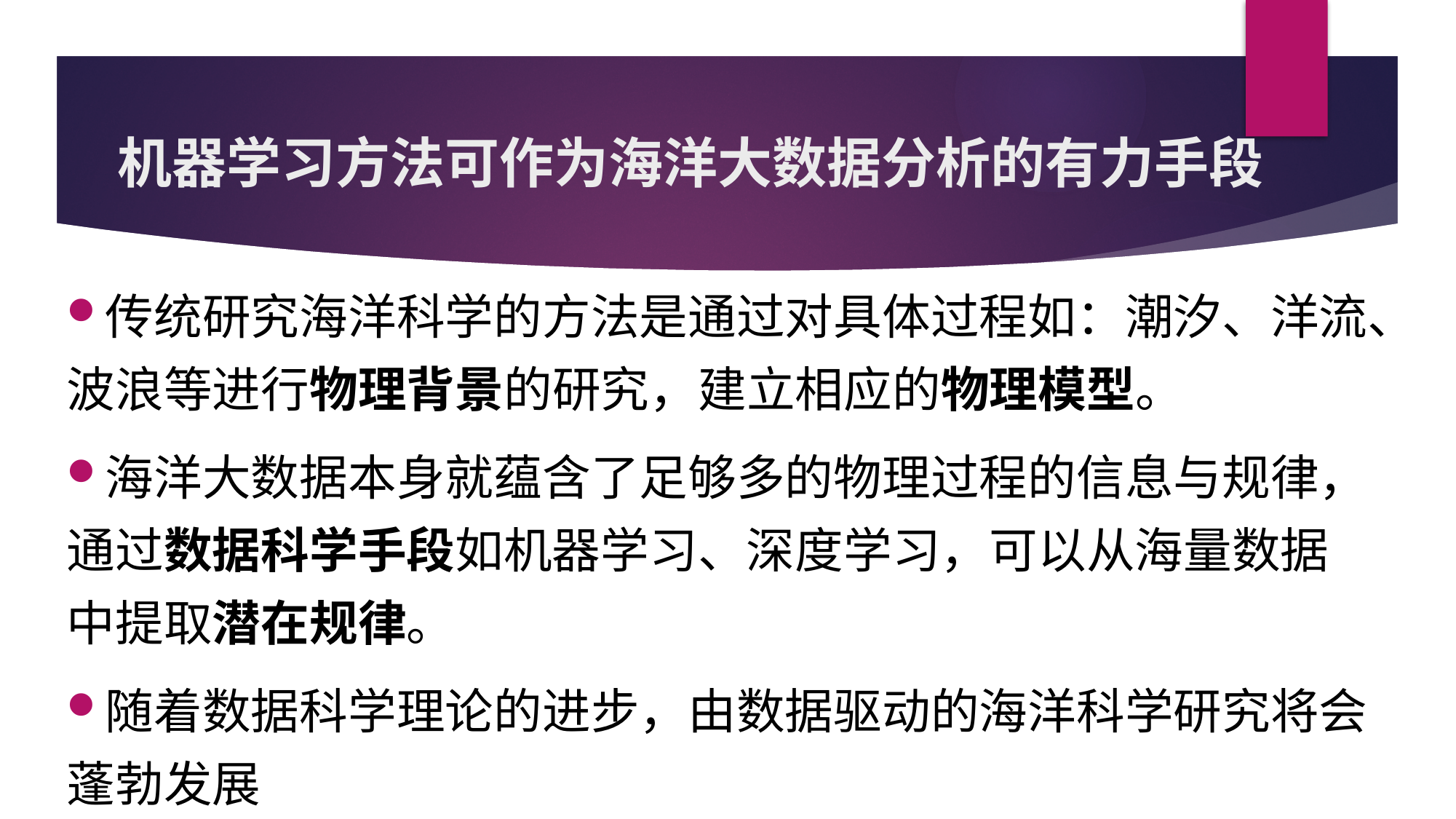

# 机器学习方法可作为海洋大数据分析的有力手段
传统研究海洋科学的方法是通过对具体过程如：潮汐、洋流、波浪等进行物理背景的研究，建立相应的物理模型。
海洋大数据本身就蕴含了足够多的物理过程的信息与规律，通过数据科学手段如机器学习、深度学习，可以从海量数据中提取潜在规律。
随着数据科学理论的进步，由数据驱动的海洋科学研究将会蓬勃发展